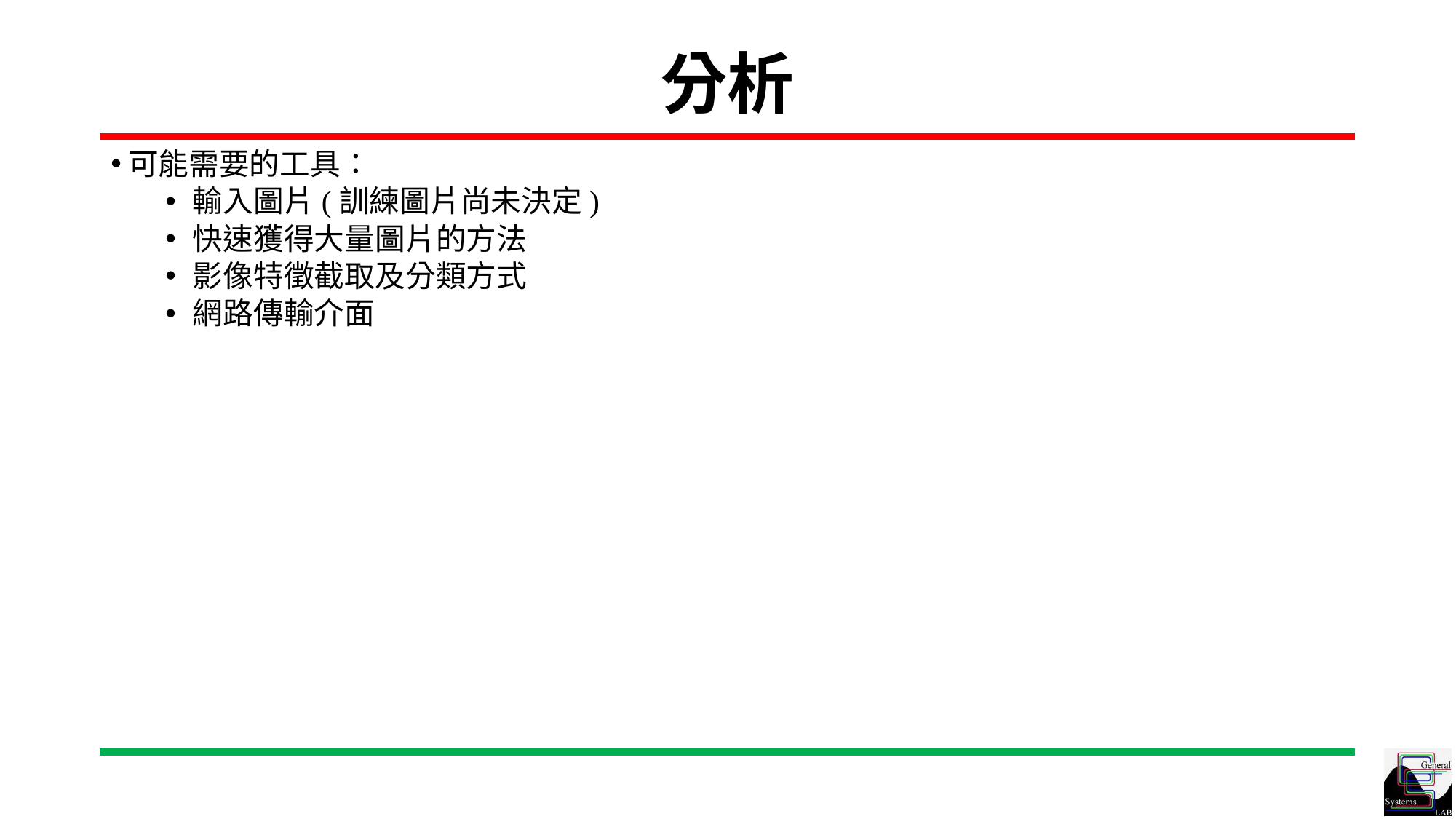

# 分析
可能需要的工具：
輸入圖片(訓練圖片尚未決定)
快速獲得大量圖片的方法
影像特徵截取及分類方式
網路傳輸介面